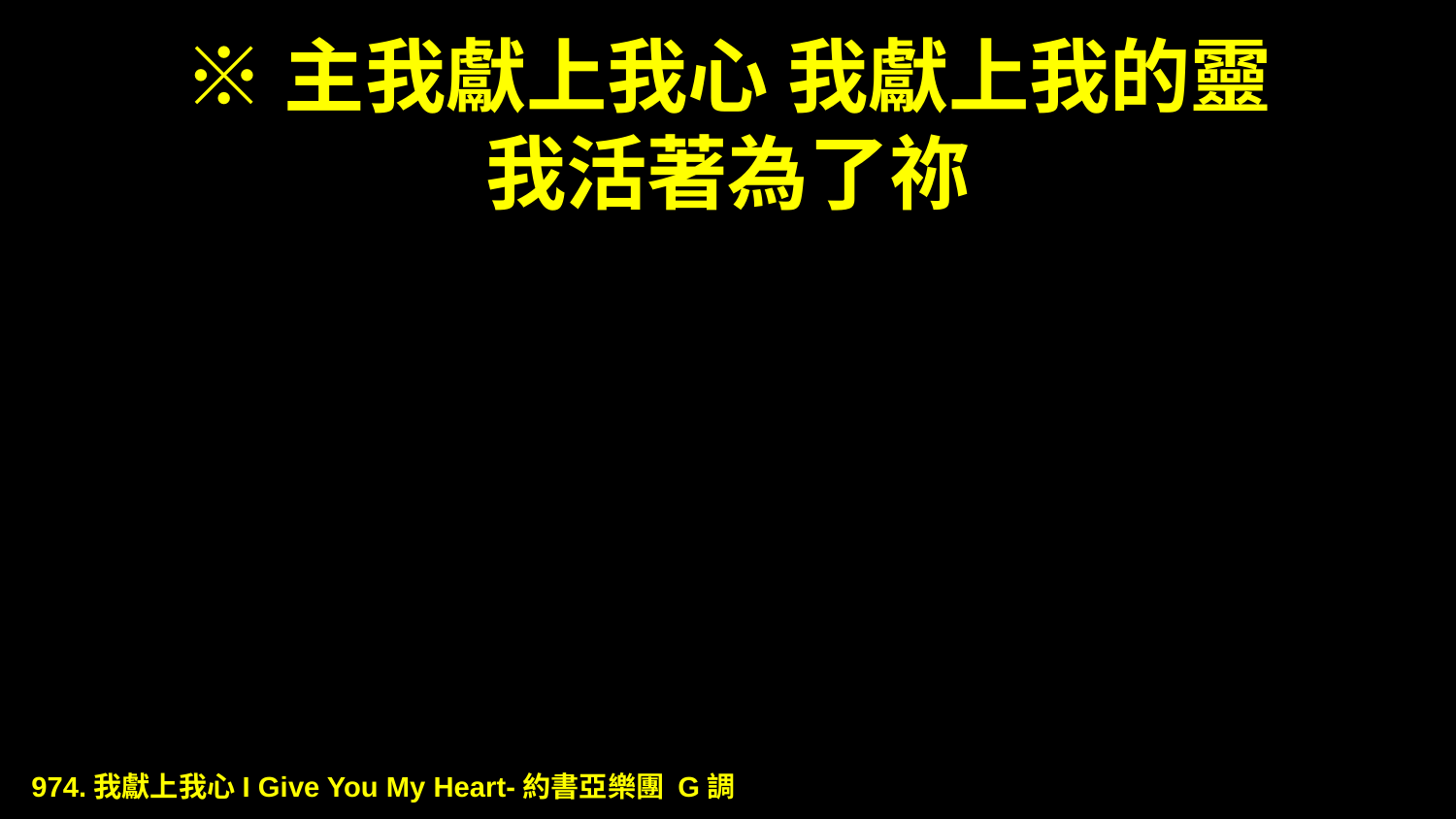

# ※主我獻上我心 我獻上我的靈 我活著為了祢
974.我獻上我心I Give You My Heart-約書亞樂團 G調